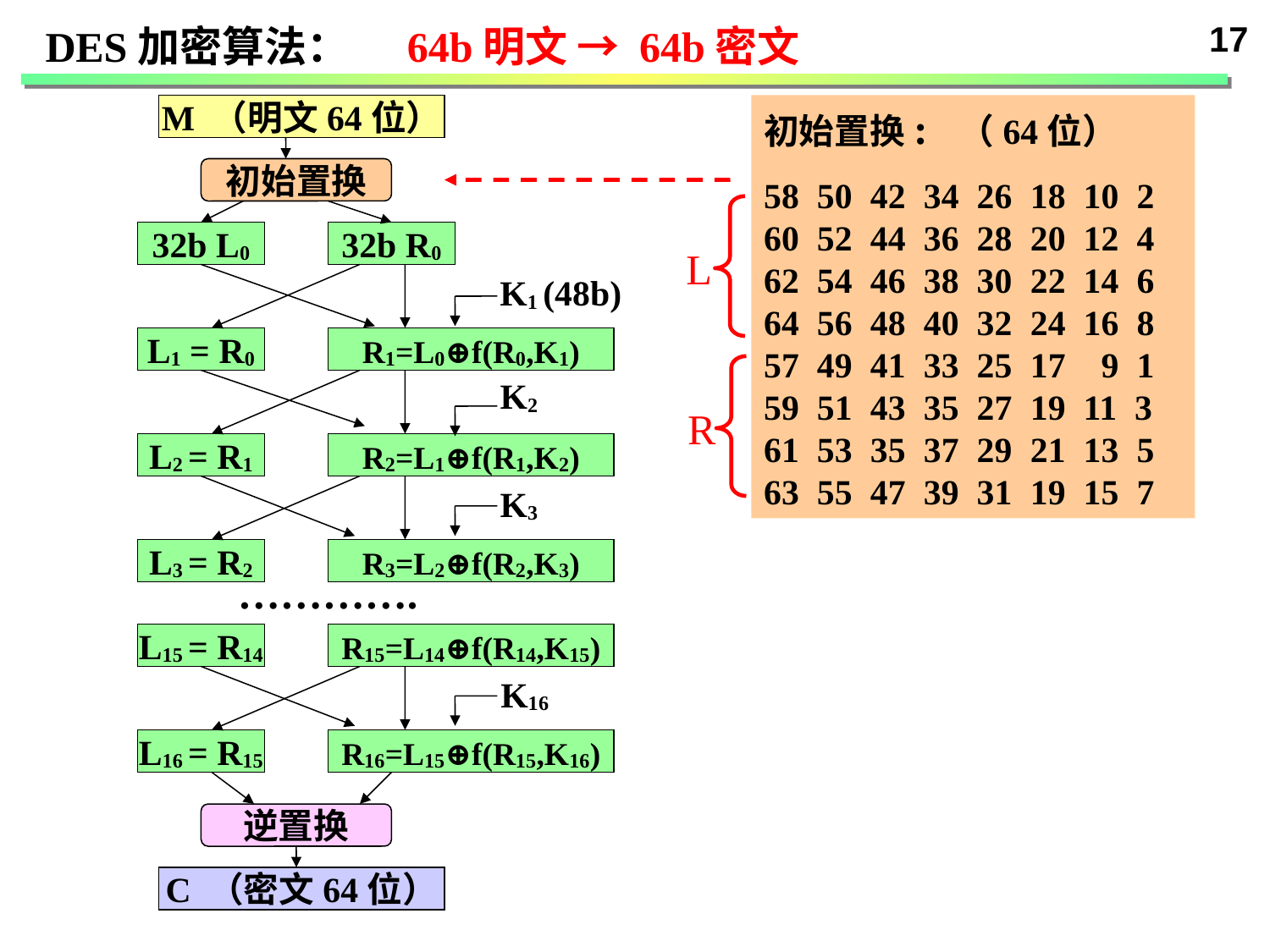

17
DES加密算法：     64b明文 → 64b密文

M （明文64位）

初始置换

32b L0
32b R0

K1 (48b)

L1 = R0
R1=L0⊕f(R0,K1)
K2

L2 = R1
R2=L1⊕f(R1,K2)

K3

L3 = R2
R3=L2⊕f(R2,K3)
………….
L15 = R14
R15=L14⊕f(R14,K15)

K16

L16 = R15
R16=L15⊕f(R15,K16)

逆置换

C （密文64位）
初始置换:  （64位）

58  50  42  34  26  18  10  2
60  52  44  36  28  20  12  4
62  54  46  38  30  22  14  6
64  56  48  40  32  24  16  8
57  49  41  33  25  17    9  1
59  51  43  35  27  19  11  3
61  53  35  37  29  21  13  5
63  55  47  39  31  19  15  7

L

R